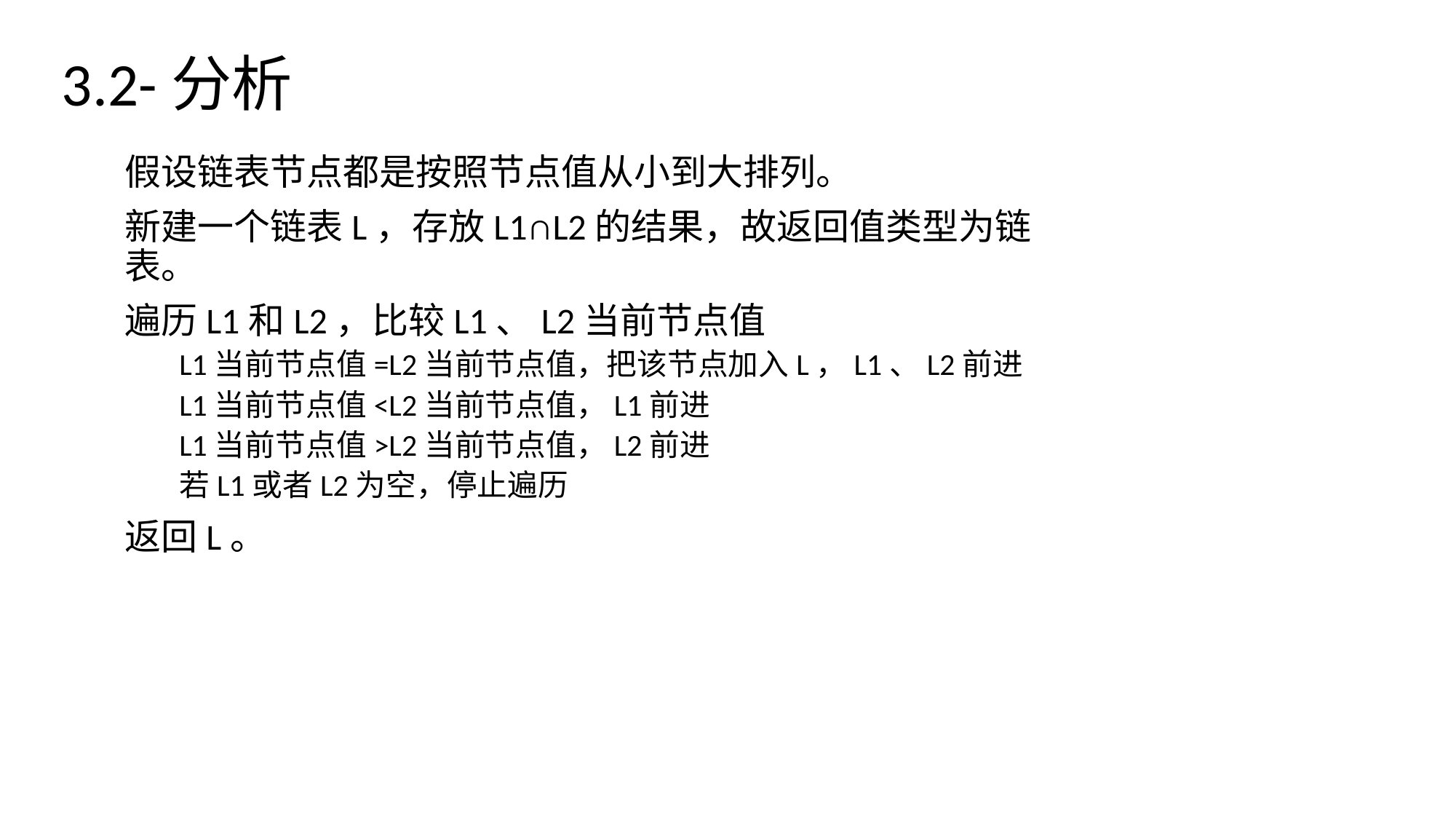

# 3.2-分析
假设链表节点都是按照节点值从小到大排列。
新建一个链表L，存放L1∩L2的结果，故返回值类型为链表。
遍历L1和L2，比较L1、L2当前节点值
L1当前节点值=L2当前节点值，把该节点加入L，L1、L2前进
L1当前节点值<L2当前节点值，L1前进
L1当前节点值>L2当前节点值，L2前进
若L1或者L2为空，停止遍历
返回L。